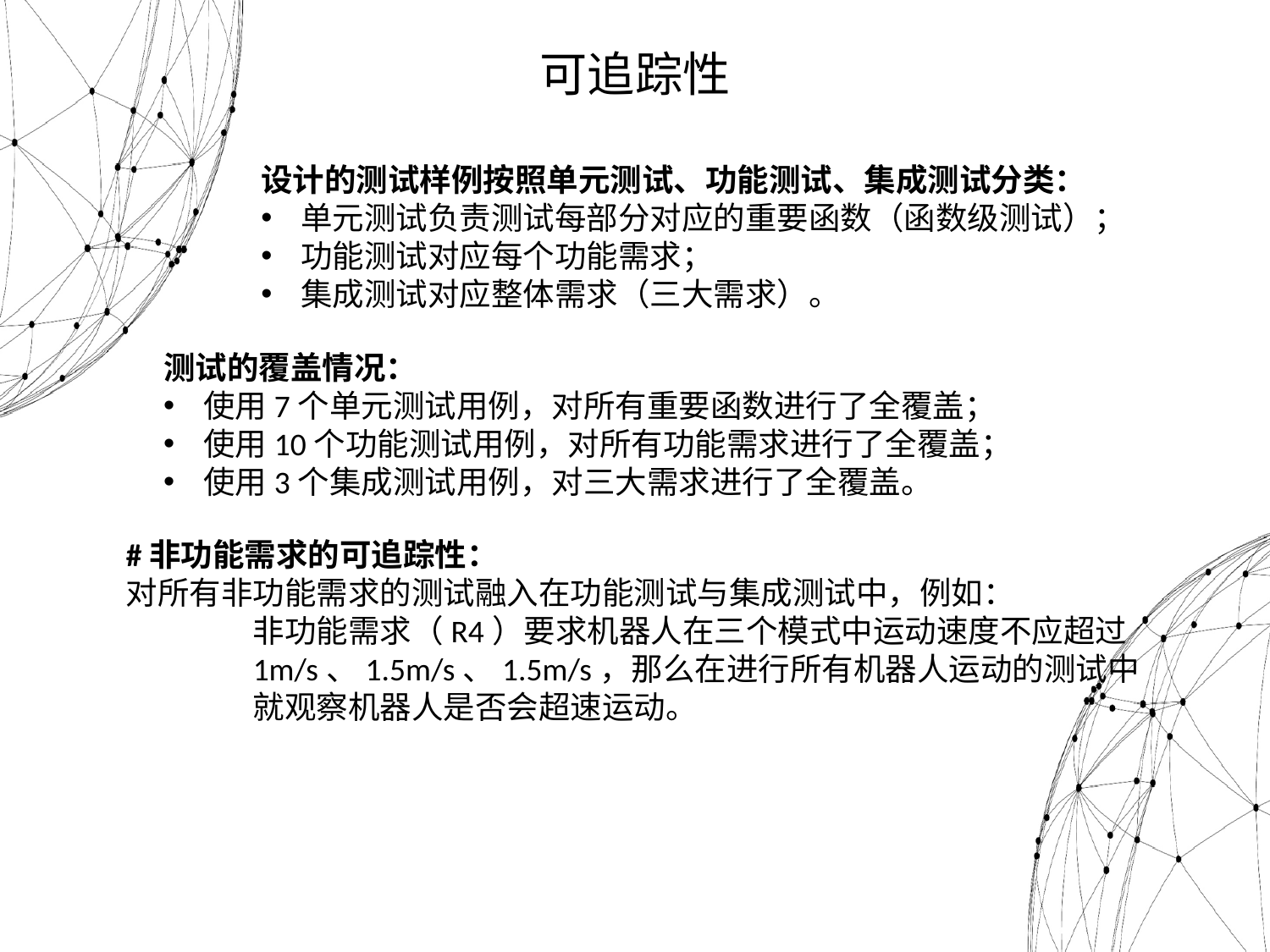

可追踪性
设计的测试样例按照单元测试、功能测试、集成测试分类：
单元测试负责测试每部分对应的重要函数（函数级测试）；
功能测试对应每个功能需求；
集成测试对应整体需求（三大需求）。
测试的覆盖情况：
使用7个单元测试用例，对所有重要函数进行了全覆盖；
使用10个功能测试用例，对所有功能需求进行了全覆盖；
使用3个集成测试用例，对三大需求进行了全覆盖。
#非功能需求的可追踪性：
对所有非功能需求的测试融入在功能测试与集成测试中，例如：
	非功能需求（R4）要求机器人在三个模式中运动速度不应超过
	1m/s、1.5m/s、1.5m/s，那么在进行所有机器人运动的测试中
	就观察机器人是否会超速运动。